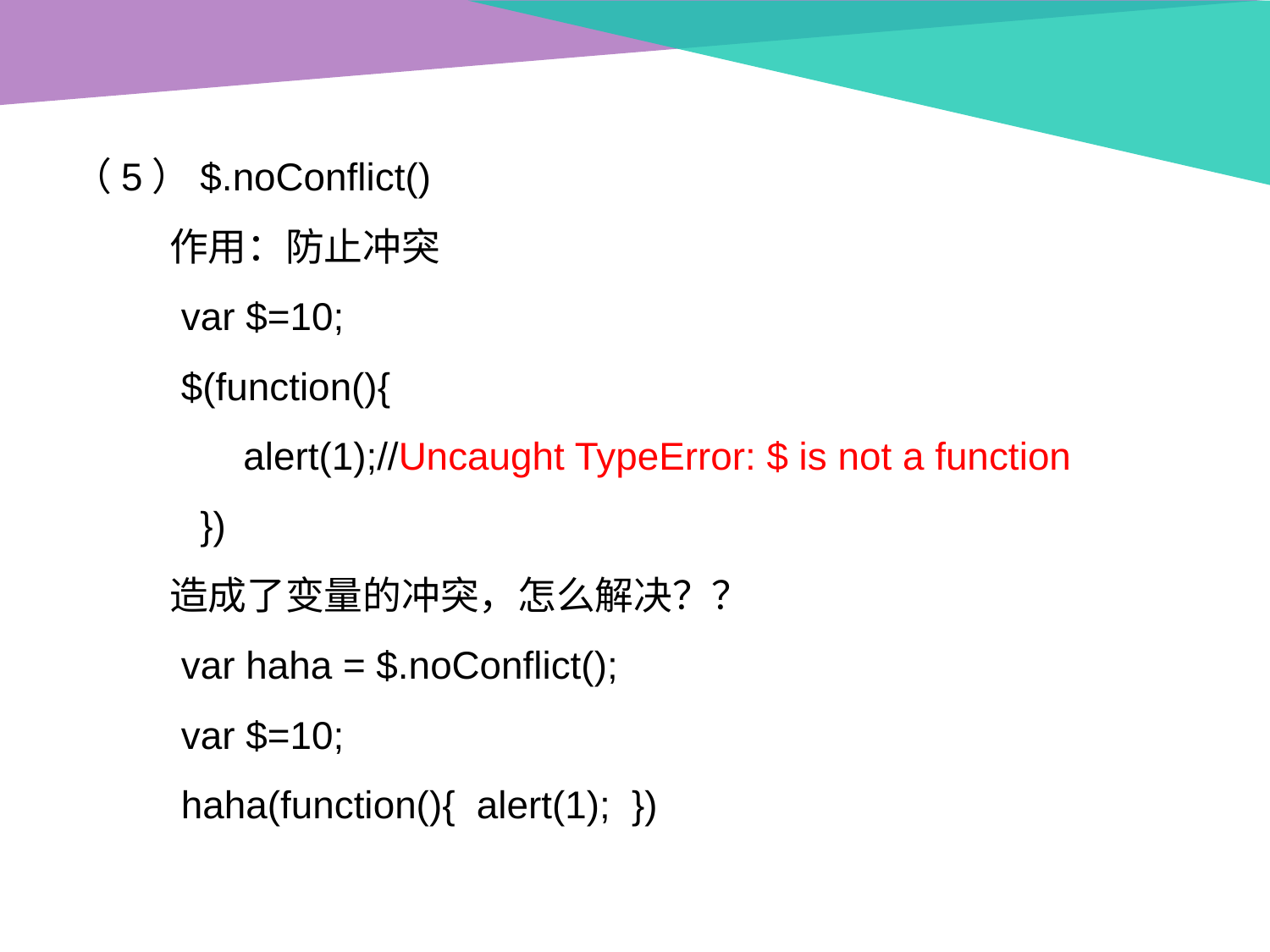

（5）$.noConflict()
          作用：防止冲突
          var $=10;
          $(function(){
	    alert(1);//Uncaught TypeError: $ is not a function
	})
          造成了变量的冲突，怎么解决？？
          var haha = $.noConflict();
          var $=10;
          haha(function(){  alert(1);  })